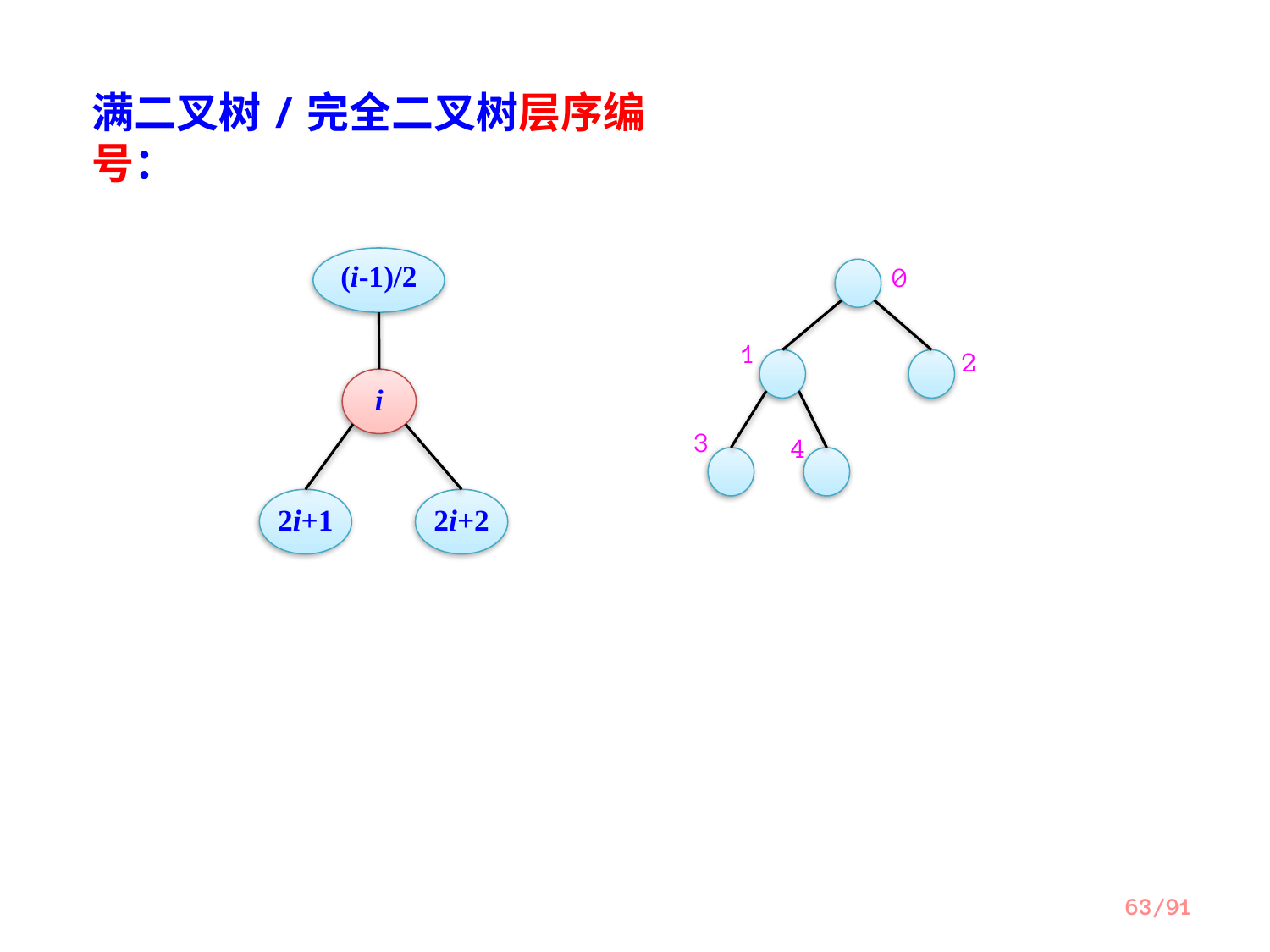

满二叉树/完全二叉树层序编号：
(i-1)/2
i
2i+1
2i+2
0

1
2

3
4

63/91